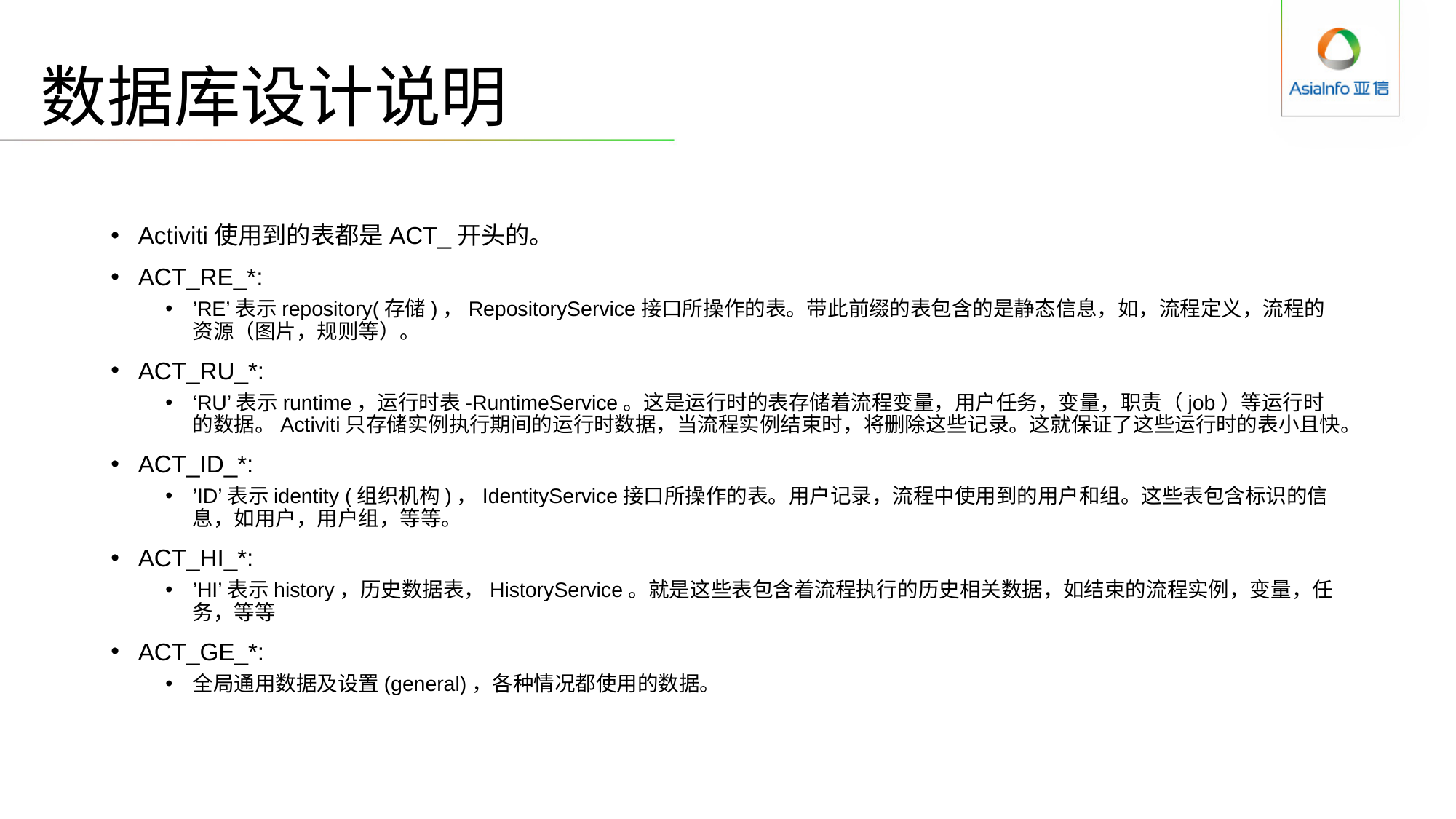

# 数据库设计说明
Activiti使用到的表都是ACT_开头的。
ACT_RE_*:
’RE’表示repository(存储)，RepositoryService接口所操作的表。带此前缀的表包含的是静态信息，如，流程定义，流程的资源（图片，规则等）。
ACT_RU_*:
‘RU’表示runtime，运行时表-RuntimeService。这是运行时的表存储着流程变量，用户任务，变量，职责（job）等运行时的数据。Activiti只存储实例执行期间的运行时数据，当流程实例结束时，将删除这些记录。这就保证了这些运行时的表小且快。
ACT_ID_*:
’ID’表示identity (组织机构)，IdentityService接口所操作的表。用户记录，流程中使用到的用户和组。这些表包含标识的信息，如用户，用户组，等等。
ACT_HI_*:
’HI’表示history，历史数据表，HistoryService。就是这些表包含着流程执行的历史相关数据，如结束的流程实例，变量，任务，等等
ACT_GE_*:
全局通用数据及设置(general)，各种情况都使用的数据。